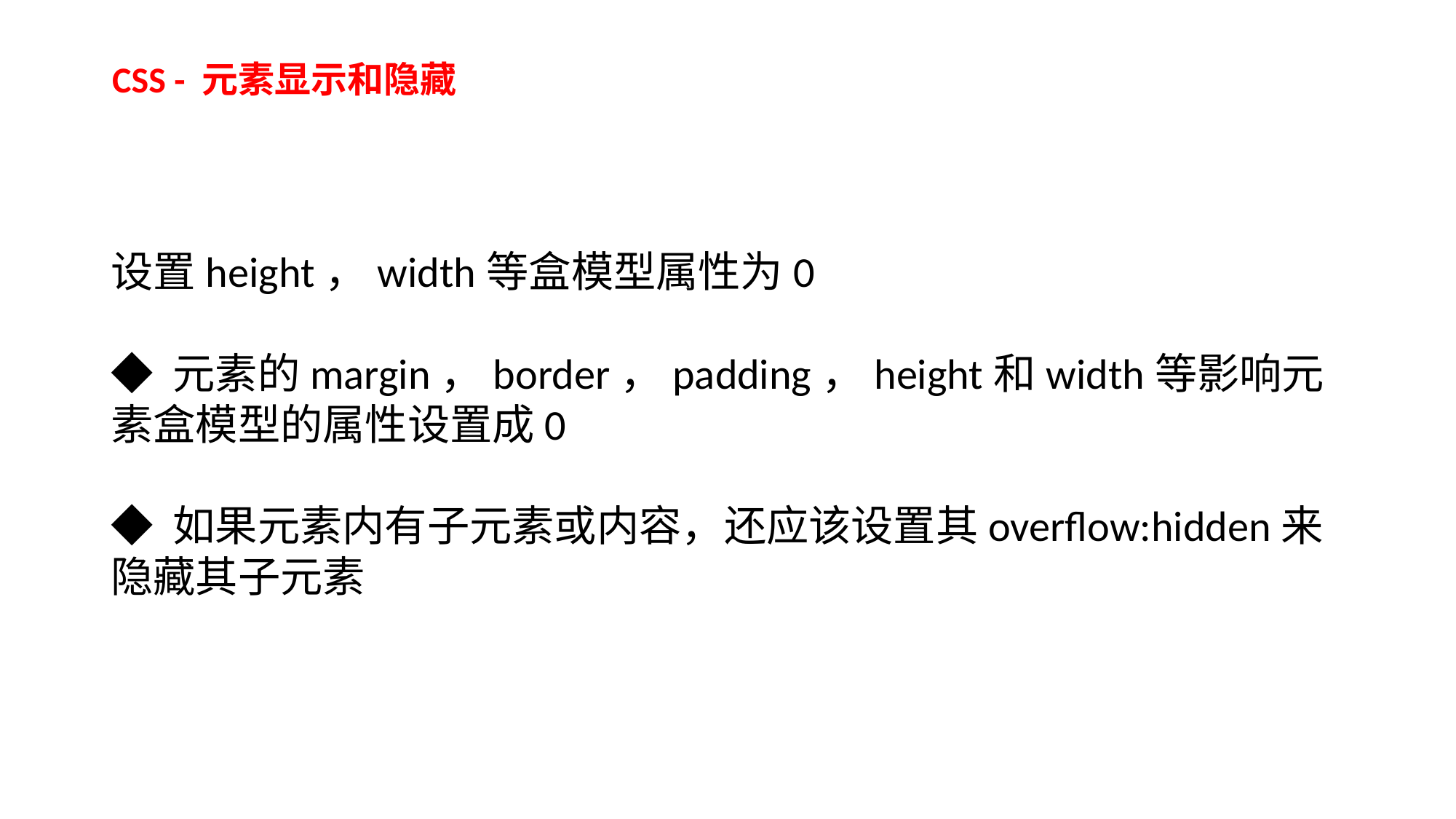

CSS - 元素显示和隐藏
设置height，width等盒模型属性为0

◆ 元素的margin，border，padding，height和width等影响元素盒模型的属性设置成0

◆ 如果元素内有子元素或内容，还应该设置其overflow:hidden来隐藏其子元素